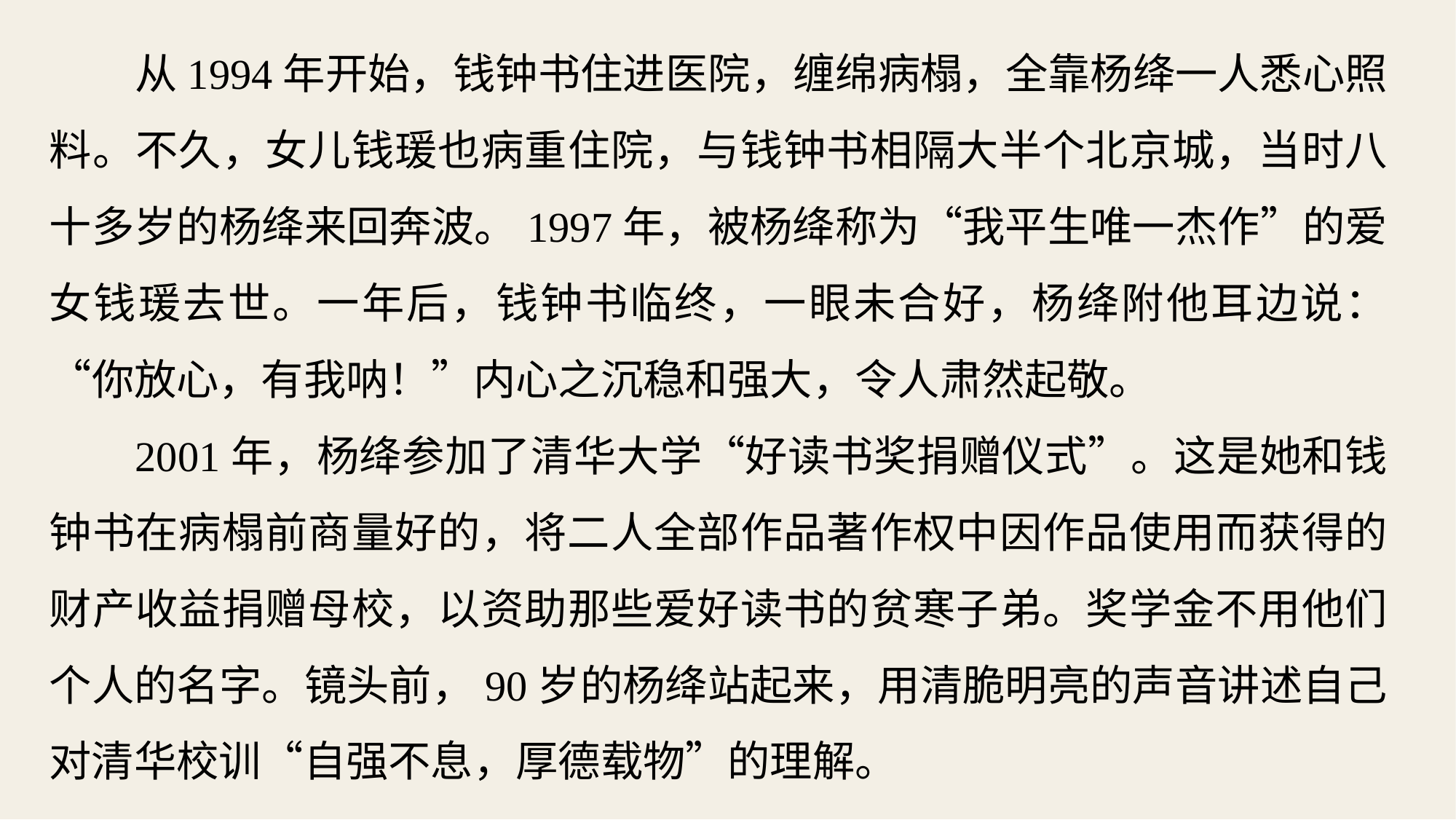

从1994年开始，钱钟书住进医院，缠绵病榻，全靠杨绛一人悉心照料。不久，女儿钱瑗也病重住院，与钱钟书相隔大半个北京城，当时八十多岁的杨绛来回奔波。1997年，被杨绛称为“我平生唯一杰作”的爱女钱瑗去世。一年后，钱钟书临终，一眼未合好，杨绛附他耳边说：“你放心，有我呐！”内心之沉稳和强大，令人肃然起敬。
2001年，杨绛参加了清华大学“好读书奖捐赠仪式”。这是她和钱钟书在病榻前商量好的，将二人全部作品著作权中因作品使用而获得的财产收益捐赠母校，以资助那些爱好读书的贫寒子弟。奖学金不用他们个人的名字。镜头前，90岁的杨绛站起来，用清脆明亮的声音讲述自己对清华校训“自强不息，厚德载物”的理解。